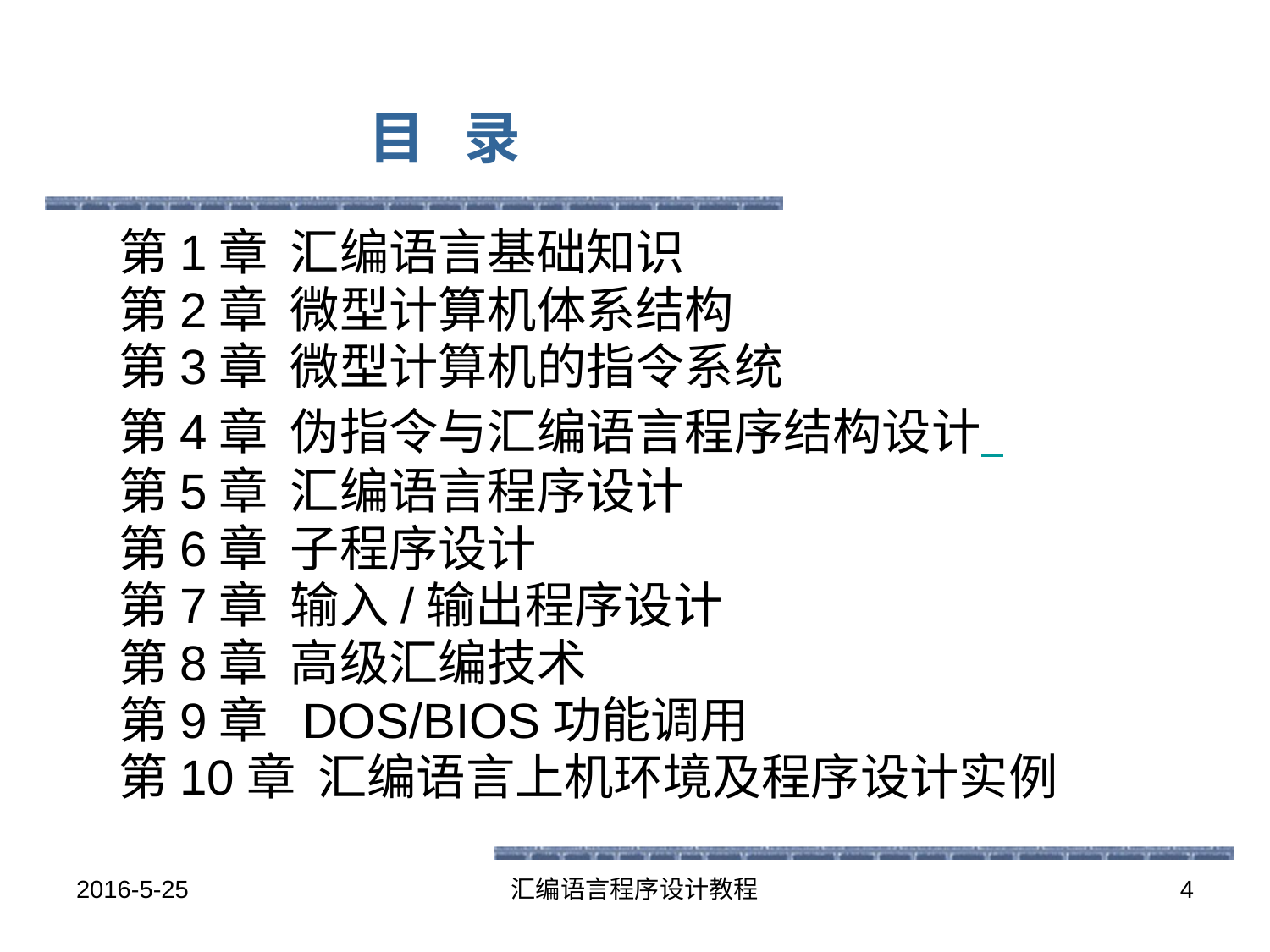

目   录
第1章  汇编语言基础知识
第2章  微型计算机体系结构
第3章  微型计算机的指令系统
第4章  伪指令与汇编语言程序结构设计
第5章  汇编语言程序设计
第6章  子程序设计
第7章  输入/输出程序设计
第8章  高级汇编技术
第9章  DOS/BIOS功能调用
第10章  汇编语言上机环境及程序设计实例
2016-5-25
汇编语言程序设计教程
4